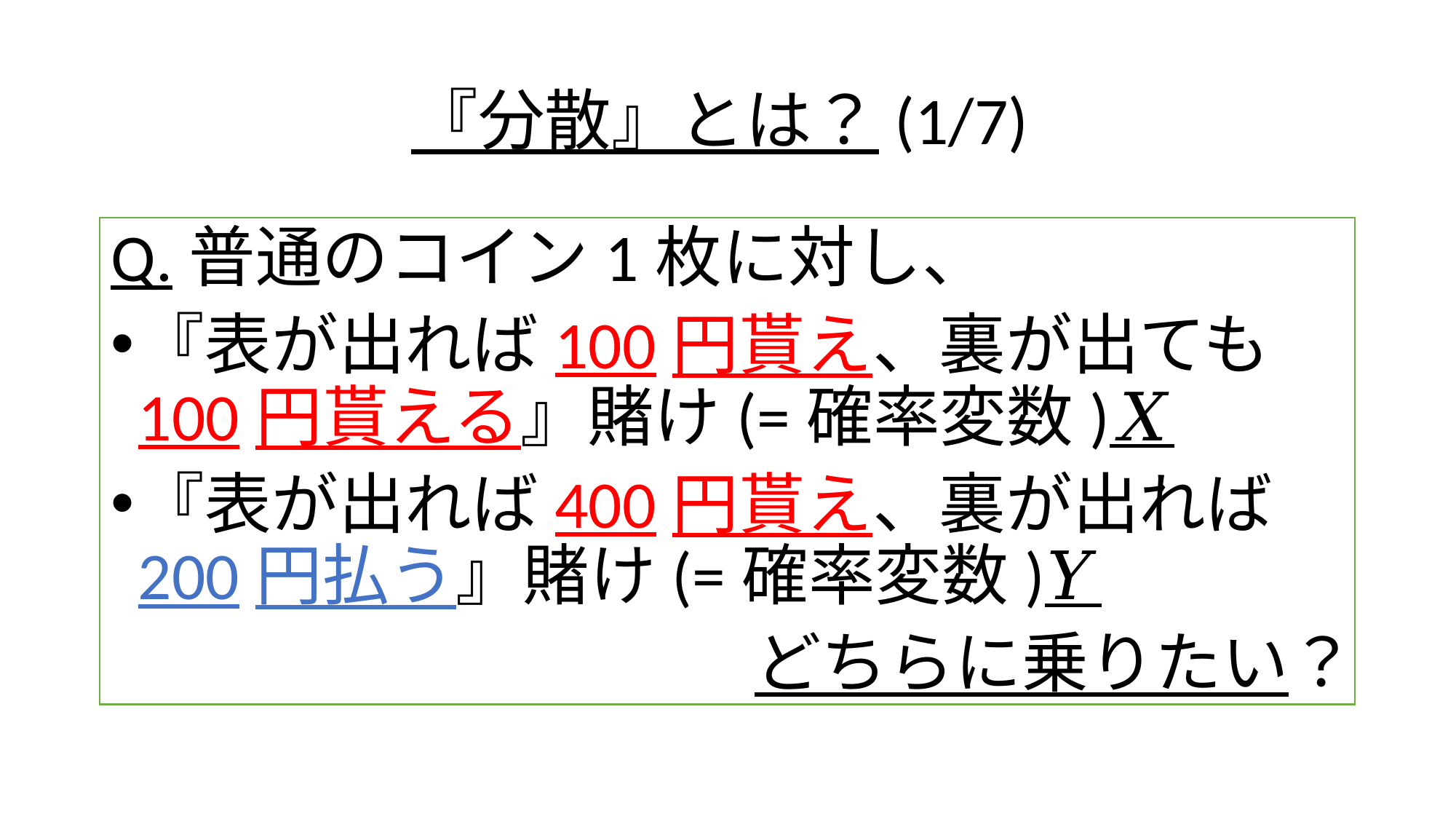

# 『分散』とは？(1/7)
Q.普通のコイン1枚に対し、
『表が出れば100円貰え、裏が出ても100円貰える』賭け(=確率変数)𝑋
『表が出れば400円貰え、裏が出れば200円払う』賭け(=確率変数)𝑌
どちらに乗りたい？